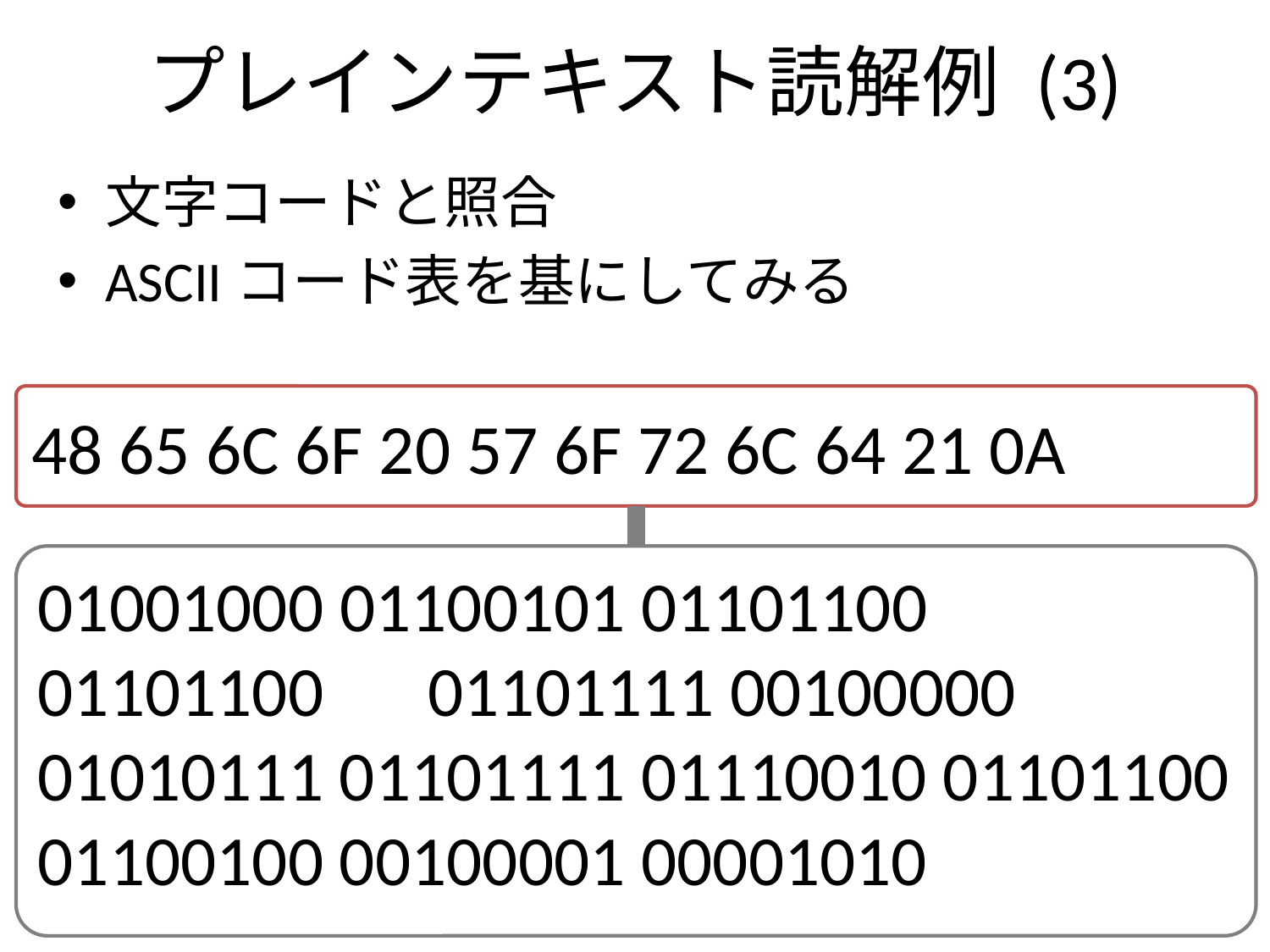

# プレインテキスト読解例 (3)
文字コードと照合
ASCIIコード表を基にしてみる
48 65 6C 6F 20 57 6F 72 6C 64 21 0A
01001000 01100101 01101100 01101100　01101111 00100000 01010111 01101111 01110010 01101100 01100100 00100001 00001010
17